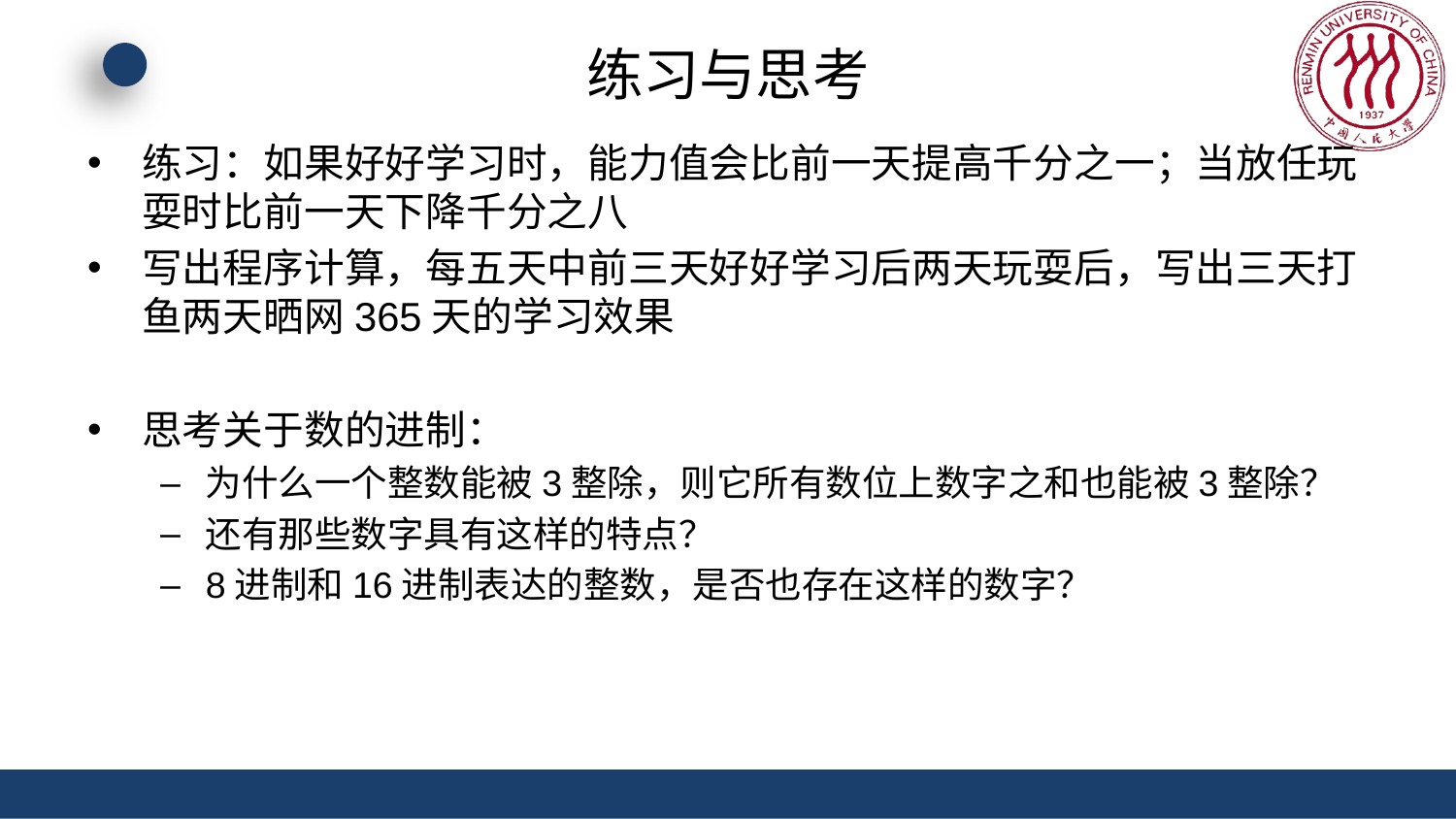

# 练习与思考
练习：如果好好学习时，能力值会比前一天提高千分之一；当放任玩耍时比前一天下降千分之八
写出程序计算，每五天中前三天好好学习后两天玩耍后，写出三天打鱼两天晒网365天的学习效果

思考关于数的进制：
为什么一个整数能被3整除，则它所有数位上数字之和也能被3整除？
还有那些数字具有这样的特点？
8进制和16进制表达的整数，是否也存在这样的数字？